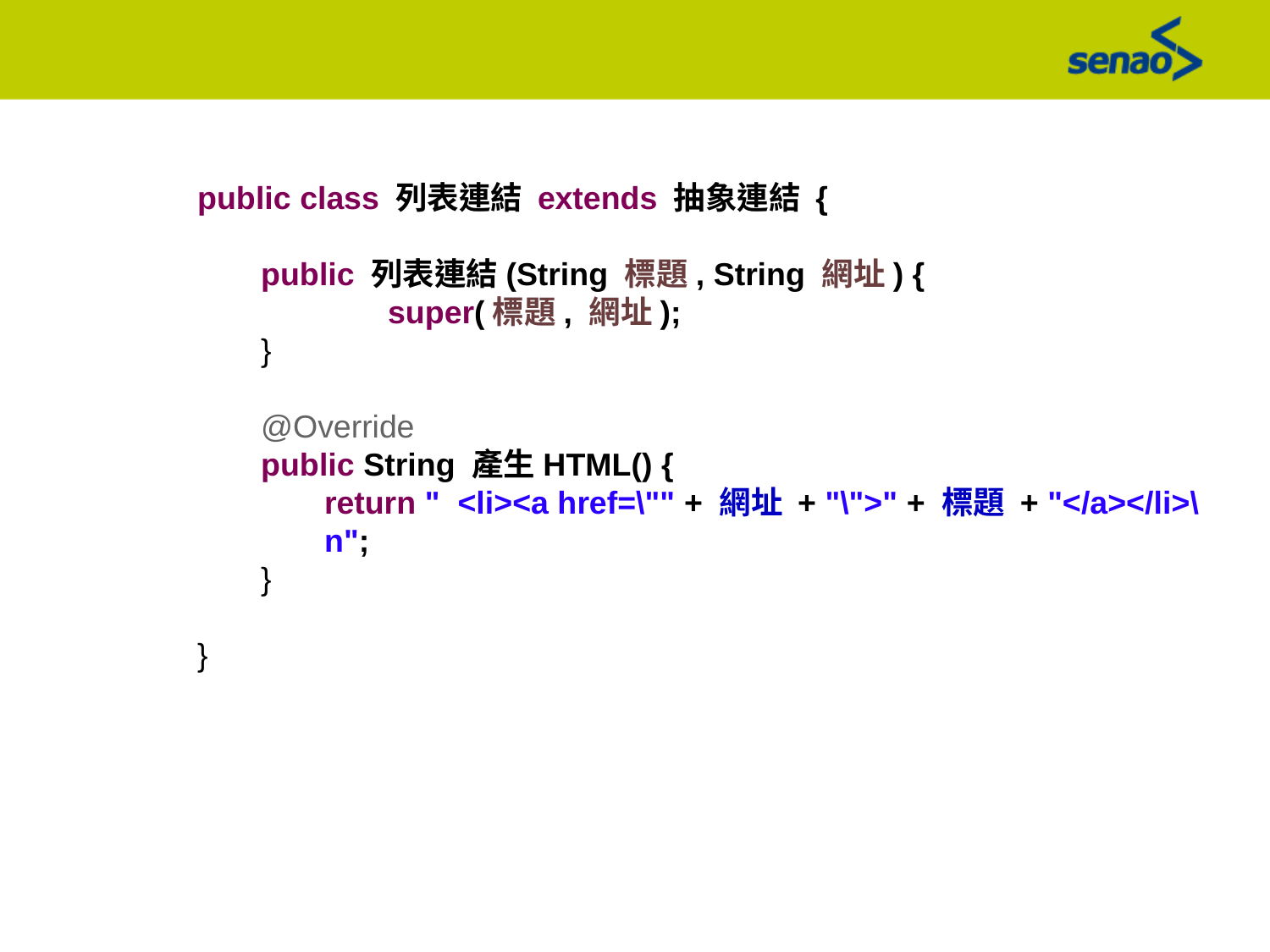

public class 列表連結 extends 抽象連結 {

public 列表連結(String 標題, String 網址) {
	super(標題, 網址);
}

@Override
public String 產生HTML() {
return "  <li><a href=\"" + 網址 + "\">" + 標題 + "</a></li>\n";
}

}